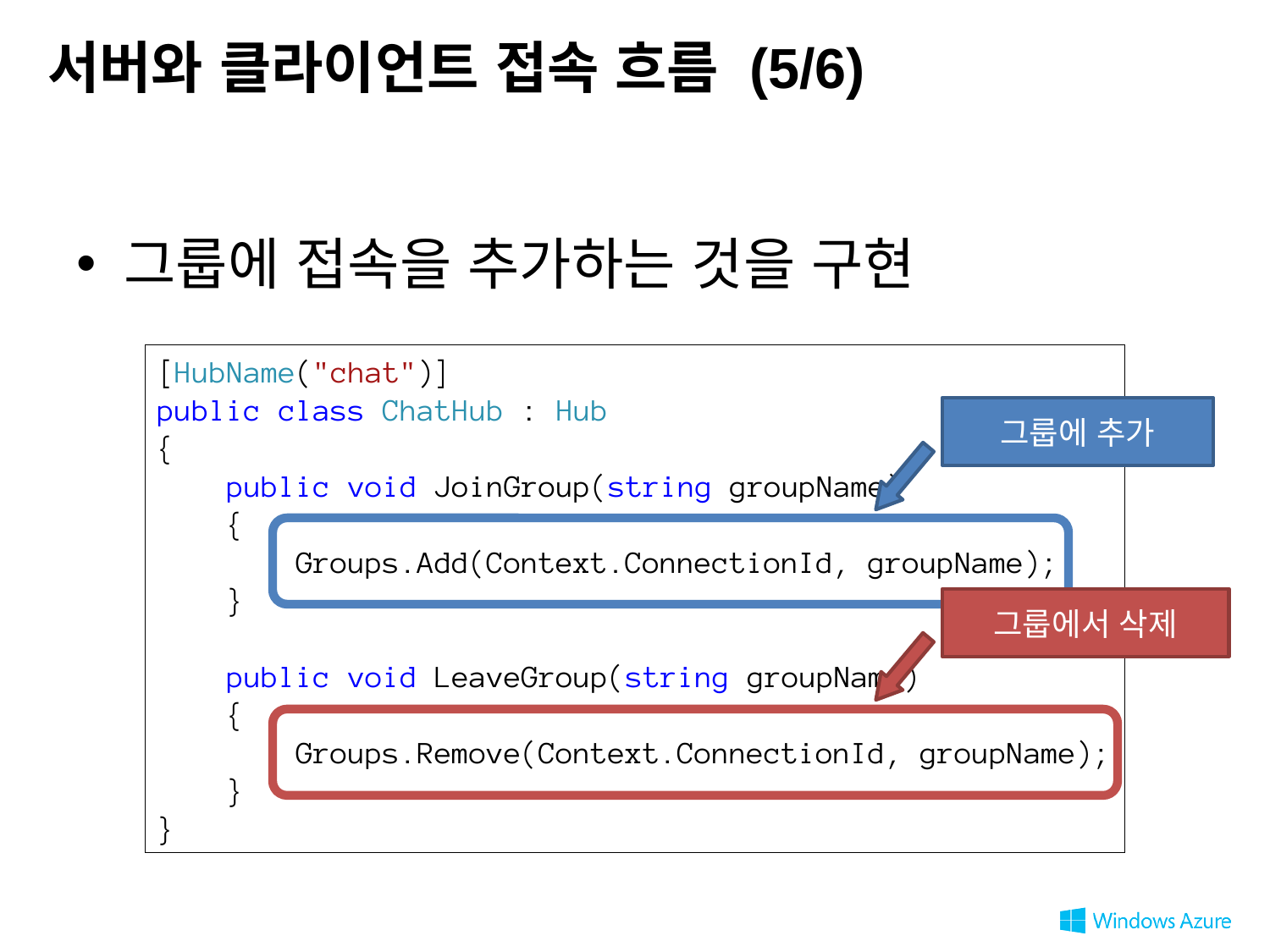

서버와 클라이언트 접속 흐름 (5/6)
그룹에 접속을 추가하는 것을 구현
[HubName("chat")]
public class ChatHub : Hub
{
    public void JoinGroup(string groupName)
    {
        Groups.Add(Context.ConnectionId, groupName);
    }

    public void LeaveGroup(string groupName)
    {
        Groups.Remove(Context.ConnectionId, groupName);
    }
}
그룹에 추가

그룹에서 삭제